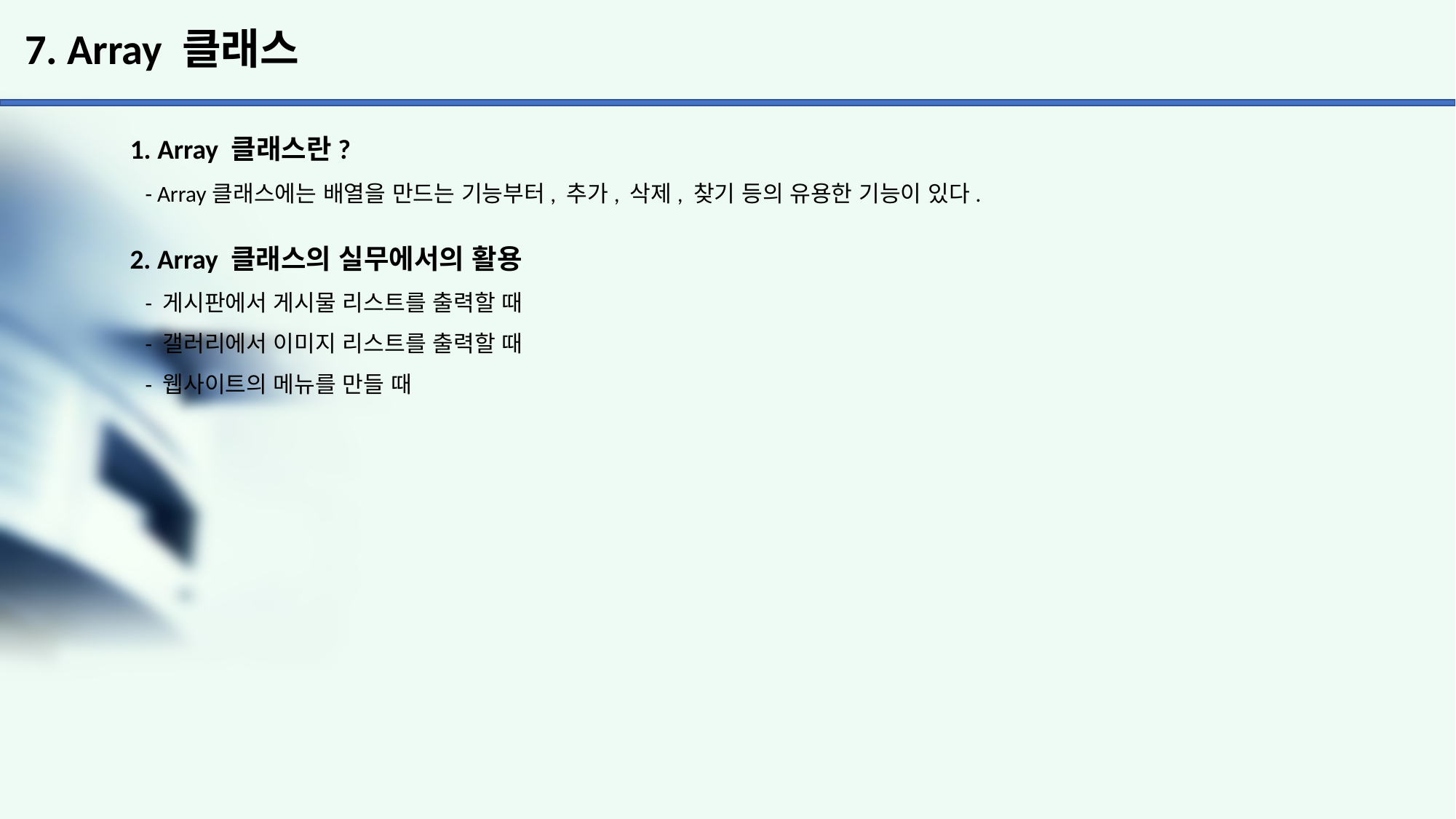

# 7. Array 클래스
1. Array 클래스란?
   - Array클래스에는 배열을 만드는 기능부터, 추가, 삭제, 찾기 등의 유용한 기능이 있다.
2. Array 클래스의 실무에서의 활용
   - 게시판에서 게시물 리스트를 출력할 때
   - 갤러리에서 이미지 리스트를 출력할 때
   - 웹사이트의 메뉴를 만들 때